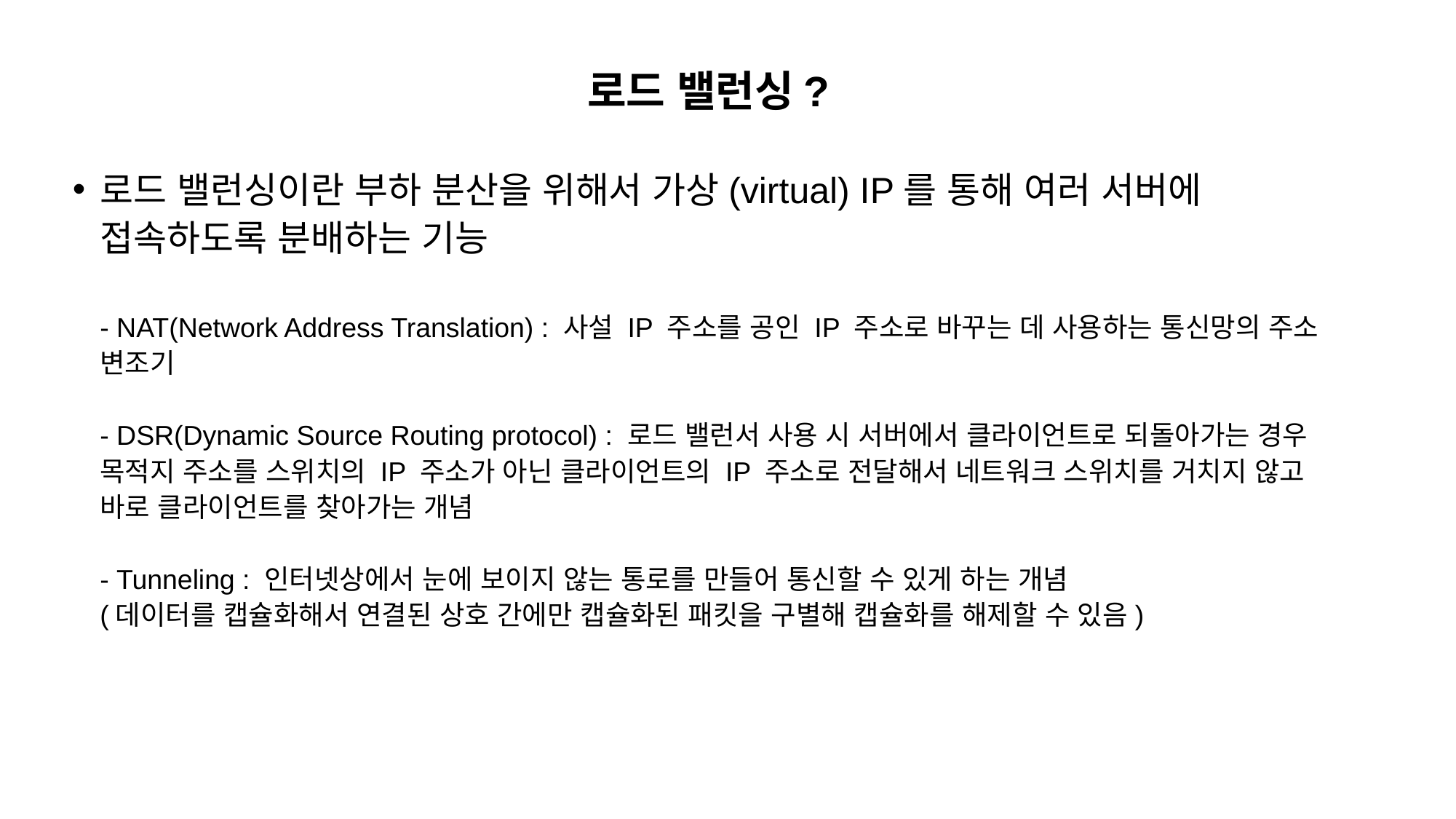

로드 밸런싱?

로드 밸런싱이란 부하 분산을 위해서 가상(virtual) IP를 통해 여러 서버에 접속하도록 분배하는 기능
- NAT(Network Address Translation) : 사설 IP 주소를 공인 IP 주소로 바꾸는 데 사용하는 통신망의 주소 변조기
- DSR(Dynamic Source Routing protocol) : 로드 밸런서 사용 시 서버에서 클라이언트로 되돌아가는 경우 목적지 주소를 스위치의 IP 주소가 아닌 클라이언트의 IP 주소로 전달해서 네트워크 스위치를 거치지 않고 바로 클라이언트를 찾아가는 개념
- Tunneling : 인터넷상에서 눈에 보이지 않는 통로를 만들어 통신할 수 있게 하는 개념
(데이터를 캡슐화해서 연결된 상호 간에만 캡슐화된 패킷을 구별해 캡슐화를 해제할 수 있음)